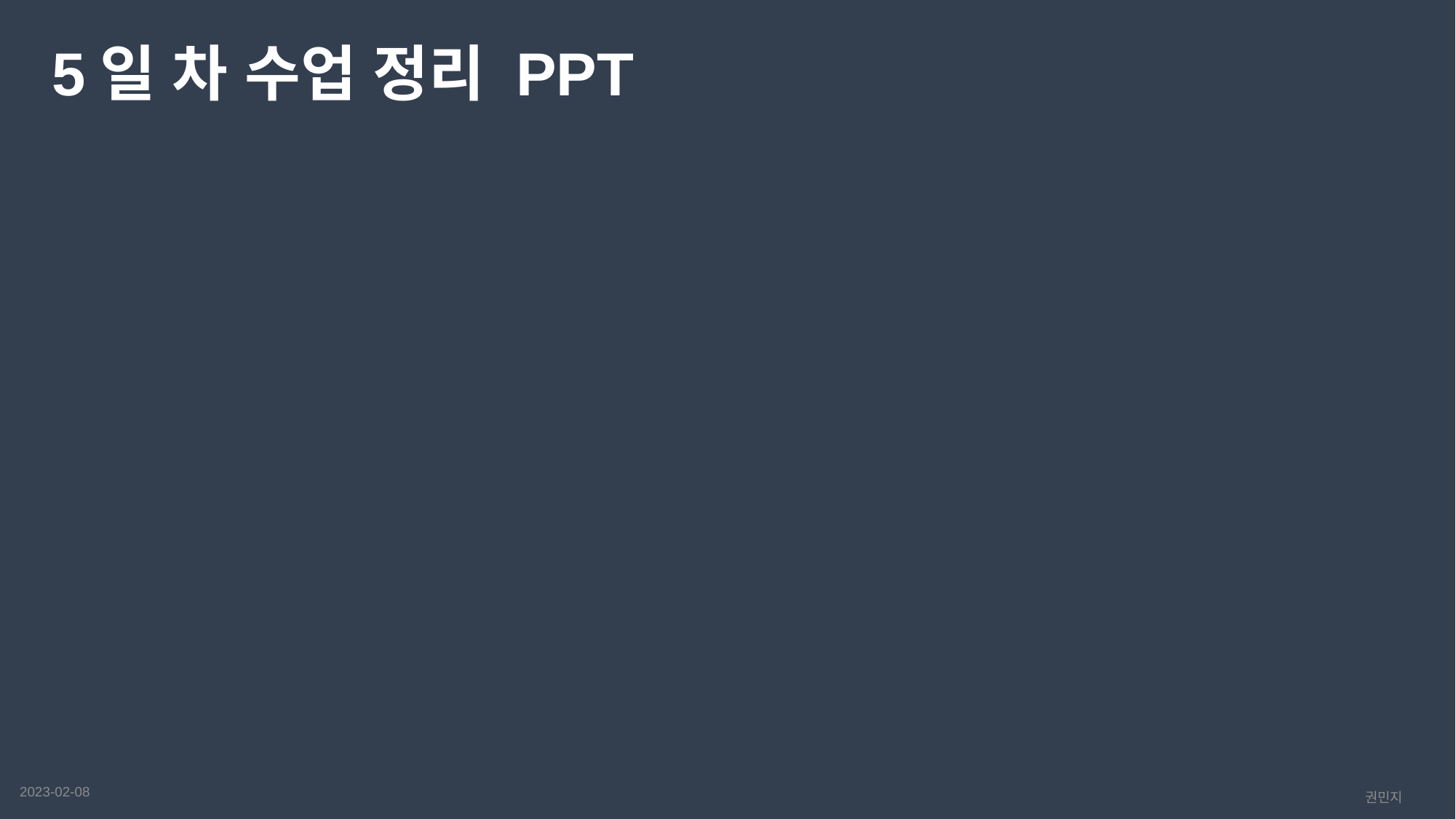

5일 차 수업 정리 PPT
2023-02-08
권민지